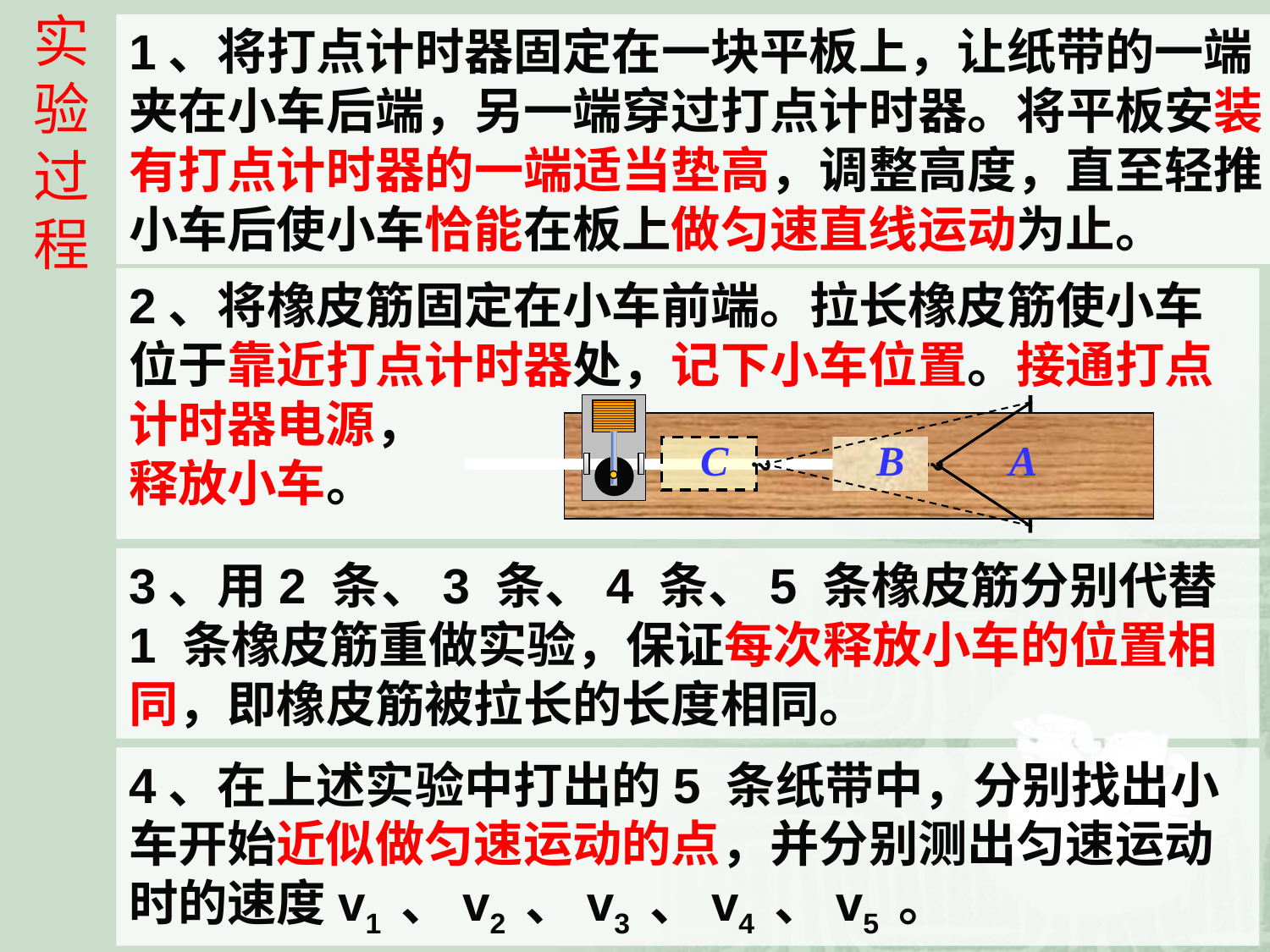

实验过程
1、将打点计时器固定在一块平板上，让纸带的一端夹在小车后端，另一端穿过打点计时器。将平板安装有打点计时器的一端适当垫高，调整高度，直至轻推小车后使小车恰能在板上做匀速直线运动为止。
2、将橡皮筋固定在小车前端。拉长橡皮筋使小车位于靠近打点计时器处，记下小车位置。接通打点计时器电源，
释放小车。

?

C              B          A

?
3、用2 条、3 条、4 条、5 条橡皮筋分别代替1 条橡皮筋重做实验，保证每次释放小车的位置相同，即橡皮筋被拉长的长度相同。
4、在上述实验中打出的5 条纸带中，分别找出小车开始近似做匀速运动的点，并分别测出匀速运动时的速度v1 、v2 、v3 、v4 、v5 。